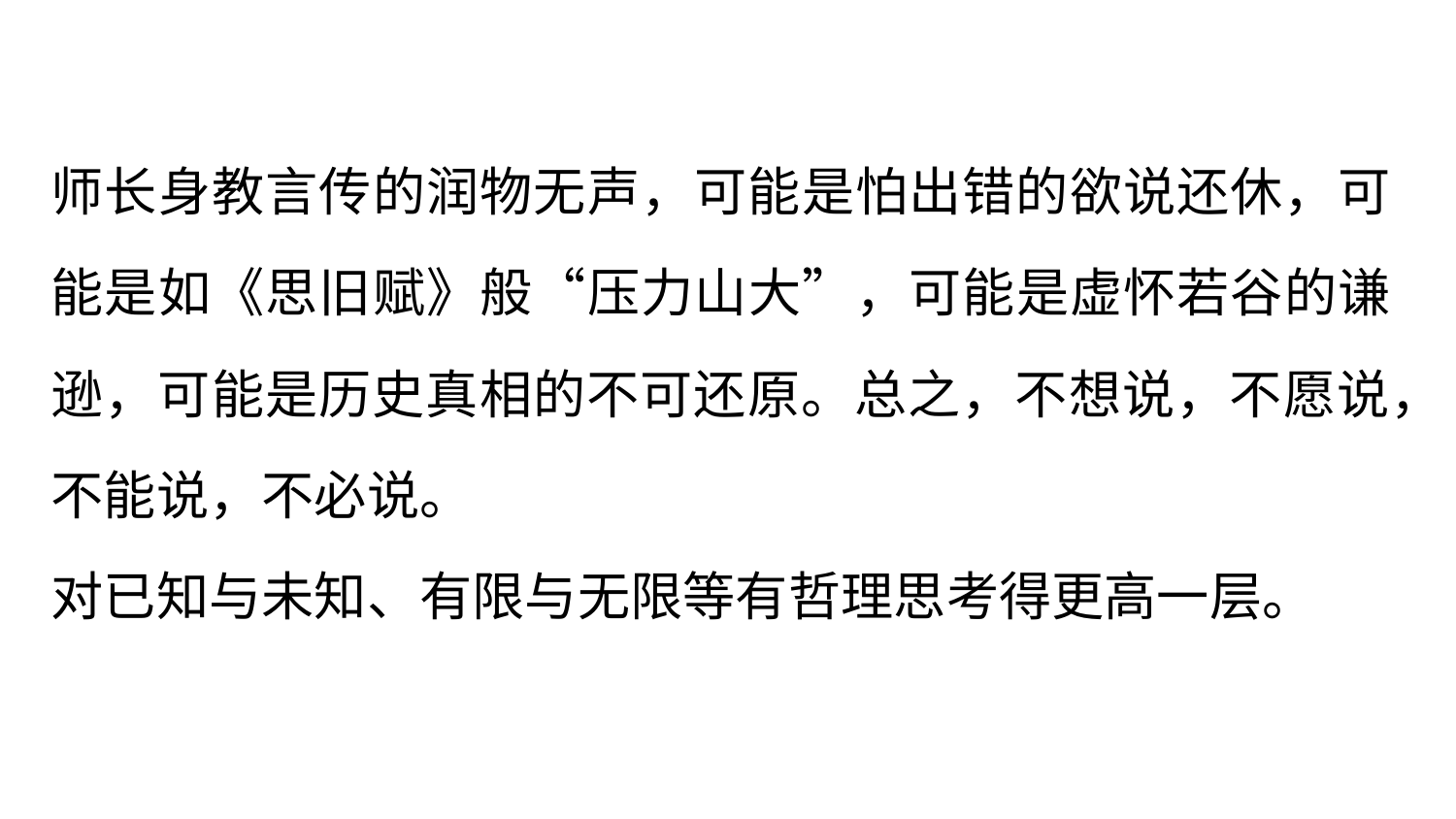

师长身教言传的润物无声，可能是怕出错的欲说还休，可能是如《思旧赋》般“压力山大”，可能是虚怀若谷的谦逊，可能是历史真相的不可还原。总之，不想说，不愿说，不能说，不必说。
对已知与未知、有限与无限等有哲理思考得更高一层。